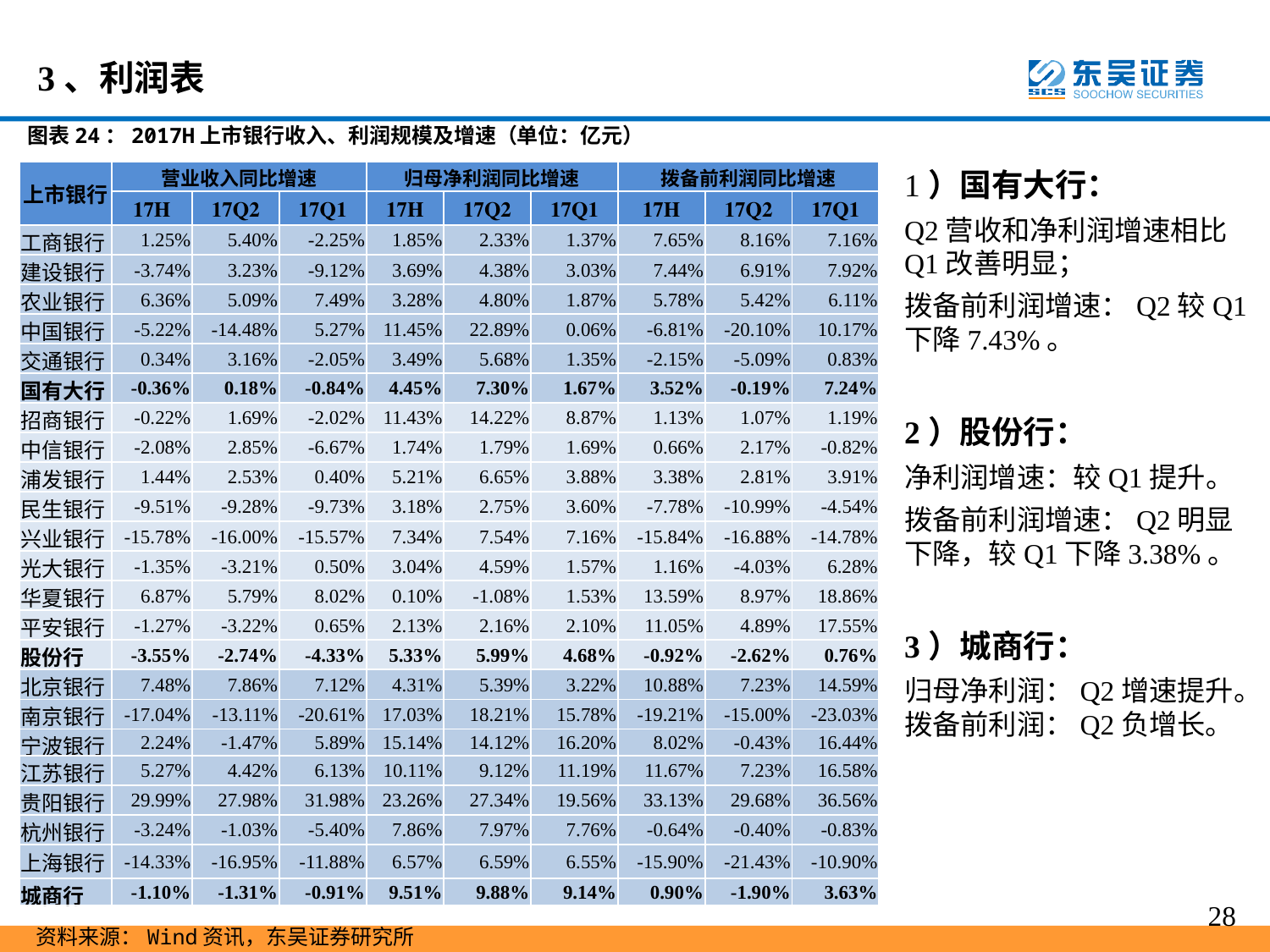

3、利润表
图表24：2017H上市银行收入、利润规模及增速（单位：亿元）
1）国有大行：
Q2营收和净利润增速相比Q1改善明显；
拨备前利润增速：Q2较Q1下降7.43%。

2）股份行：
净利润增速：较Q1提升。
拨备前利润增速：Q2明显下降，较Q1下降3.38%。

3）城商行：
归母净利润：Q2增速提升。拨备前利润：Q2负增长。
| 上市银行 | 营业收入同比增速 |  |  | 归母净利润同比增速 |  |  | 拨备前利润同比增速 |  |  |
| --- | --- | --- | --- | --- | --- | --- | --- | --- | --- |
|  | 17H | 17Q2 | 17Q1 | 17H | 17Q2 | 17Q1 | 17H | 17Q2 | 17Q1 |
| 工商银行 | 1.25% | 5.40% | -2.25% | 1.85% | 2.33% | 1.37% | 7.65% | 8.16% | 7.16% |
| 建设银行 | -3.74% | 3.23% | -9.12% | 3.69% | 4.38% | 3.03% | 7.44% | 6.91% | 7.92% |
| 农业银行 | 6.36% | 5.09% | 7.49% | 3.28% | 4.80% | 1.87% | 5.78% | 5.42% | 6.11% |
| 中国银行 | -5.22% | -14.48% | 5.27% | 11.45% | 22.89% | 0.06% | -6.81% | -20.10% | 10.17% |
| 交通银行 | 0.34% | 3.16% | -2.05% | 3.49% | 5.68% | 1.35% | -2.15% | -5.09% | 0.83% |
| 国有大行 | -0.36% | 0.18% | -0.84% | 4.45% | 7.30% | 1.67% | 3.52% | -0.19% | 7.24% |
| 招商银行 | -0.22% | 1.69% | -2.02% | 11.43% | 14.22% | 8.87% | 1.13% | 1.07% | 1.19% |
| 中信银行 | -2.08% | 2.85% | -6.67% | 1.74% | 1.79% | 1.69% | 0.66% | 2.17% | -0.82% |
| 浦发银行 | 1.44% | 2.53% | 0.40% | 5.21% | 6.65% | 3.88% | 3.38% | 2.81% | 3.91% |
| 民生银行 | -9.51% | -9.28% | -9.73% | 3.18% | 2.75% | 3.60% | -7.78% | -10.99% | -4.54% |
| 兴业银行 | -15.78% | -16.00% | -15.57% | 7.34% | 7.54% | 7.16% | -15.84% | -16.88% | -14.78% |
| 光大银行 | -1.35% | -3.21% | 0.50% | 3.04% | 4.59% | 1.57% | 1.16% | -4.03% | 6.28% |
| 华夏银行 | 6.87% | 5.79% | 8.02% | 0.10% | -1.08% | 1.53% | 13.59% | 8.97% | 18.86% |
| 平安银行 | -1.27% | -3.22% | 0.65% | 2.13% | 2.16% | 2.10% | 11.05% | 4.89% | 17.55% |
| 股份行 | -3.55% | -2.74% | -4.33% | 5.33% | 5.99% | 4.68% | -0.92% | -2.62% | 0.76% |
| 北京银行 | 7.48% | 7.86% | 7.12% | 4.31% | 5.39% | 3.22% | 10.88% | 7.23% | 14.59% |
| 南京银行 | -17.04% | -13.11% | -20.61% | 17.03% | 18.21% | 15.78% | -19.21% | -15.00% | -23.03% |
| 宁波银行 | 2.24% | -1.47% | 5.89% | 15.14% | 14.12% | 16.20% | 8.02% | -0.43% | 16.44% |
| 江苏银行 | 5.27% | 4.42% | 6.13% | 10.11% | 9.12% | 11.19% | 11.67% | 7.23% | 16.58% |
| 贵阳银行 | 29.99% | 27.98% | 31.98% | 23.26% | 27.34% | 19.56% | 33.13% | 29.68% | 36.56% |
| 杭州银行 | -3.24% | -1.03% | -5.40% | 7.86% | 7.97% | 7.76% | -0.64% | -0.40% | -0.83% |
| 上海银行 | -14.33% | -16.95% | -11.88% | 6.57% | 6.59% | 6.55% | -15.90% | -21.43% | -10.90% |
| 城商行 | -1.10% | -1.31% | -0.91% | 9.51% | 9.88% | 9.14% | 0.90% | -1.90% | 3.63% |

28
资料来源：Wind资讯，东吴证券研究所